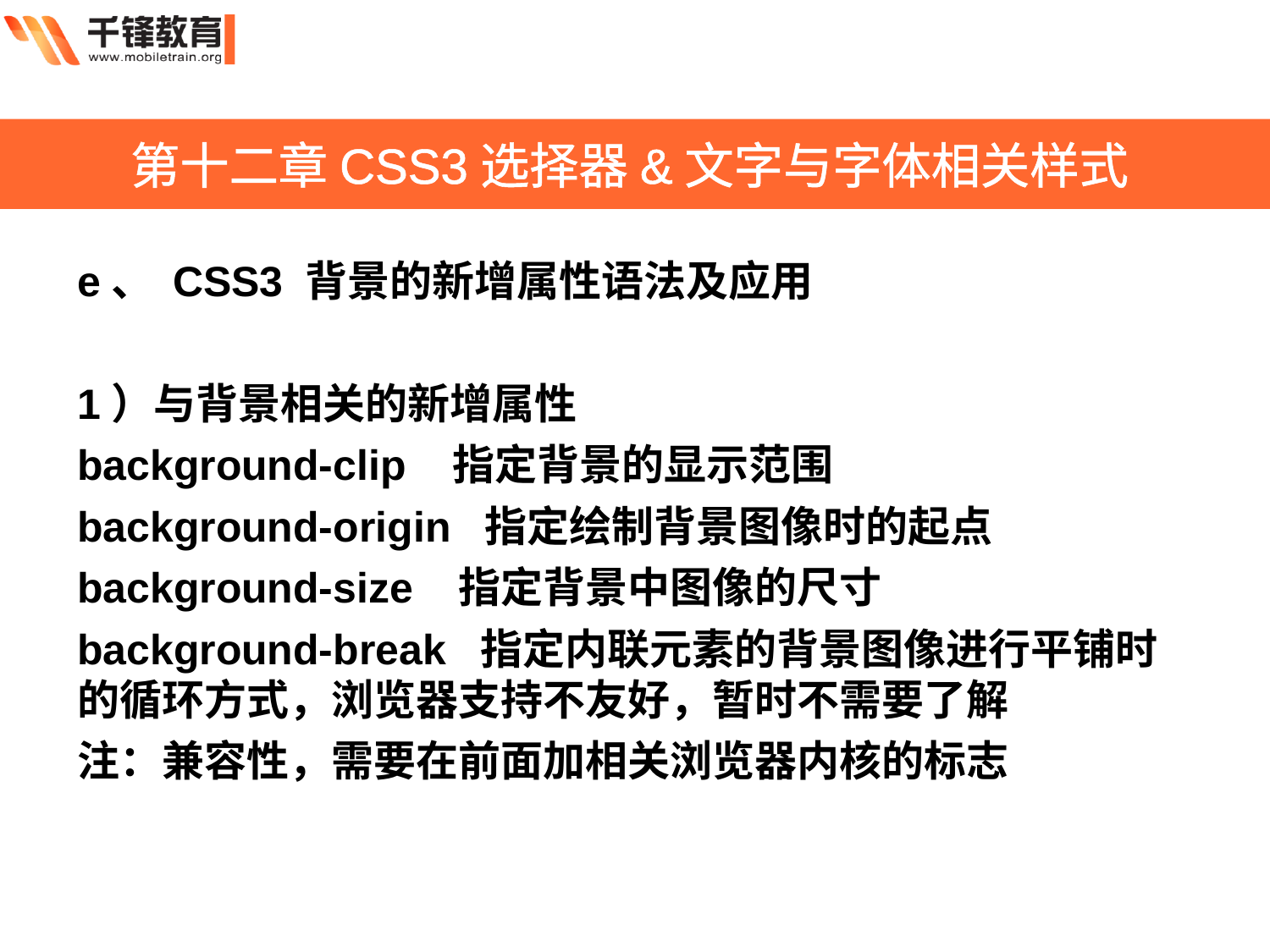

第十二章CSS3选择器&文字与字体相关样式
e、 CSS3 背景的新增属性语法及应用

1）与背景相关的新增属性
background-clip   指定背景的显示范围
background-origin  指定绘制背景图像时的起点
background-size	指定背景中图像的尺寸
background-break  指定内联元素的背景图像进行平铺时的循环方式，浏览器支持不友好，暂时不需要了解
注：兼容性，需要在前面加相关浏览器内核的标志